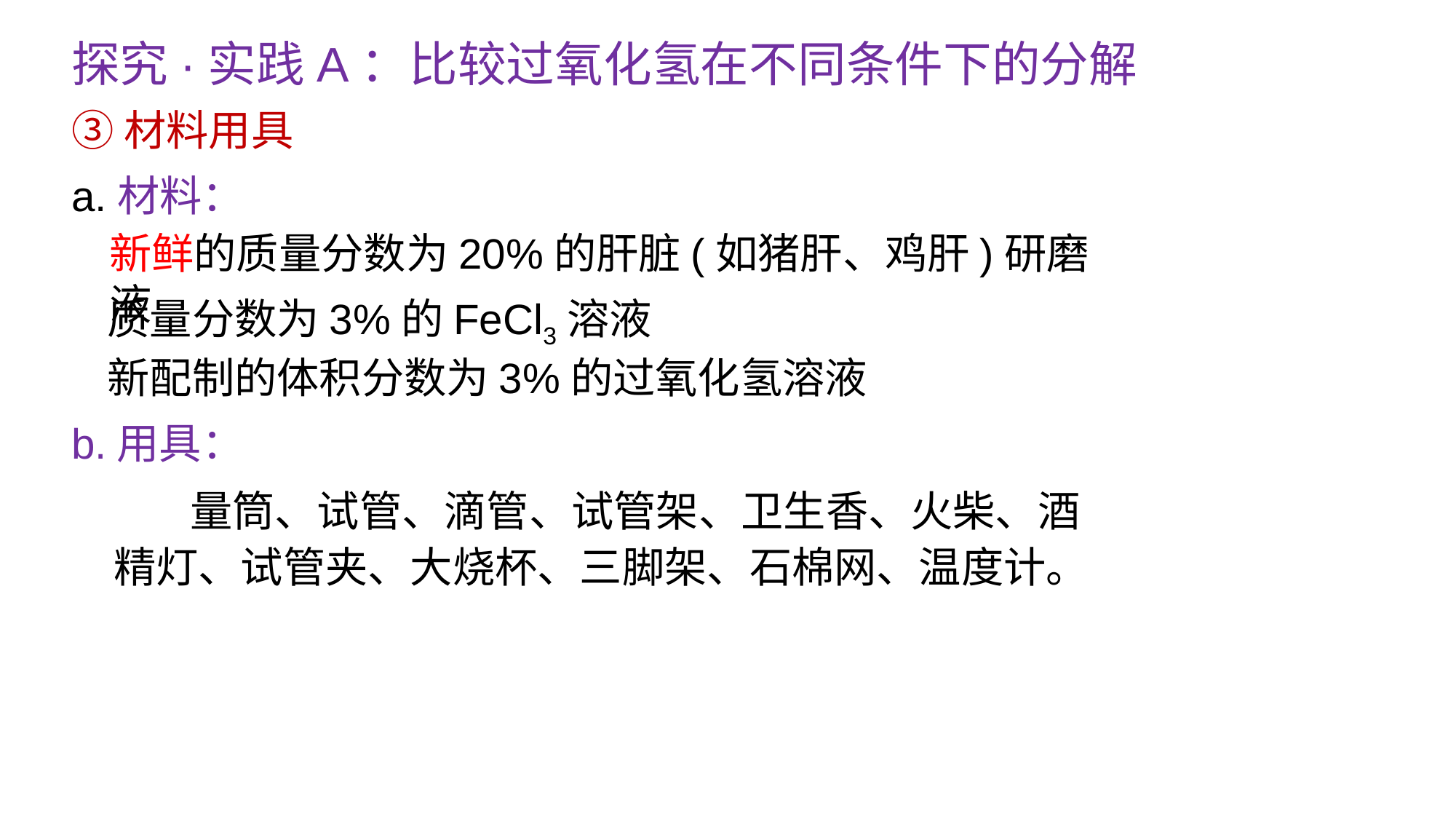

探究·实践A：比较过氧化氢在不同条件下的分解
③材料用具
a.材料：
新鲜的质量分数为20%的肝脏(如猪肝、鸡肝)研磨液
质量分数为3%的FeCl3溶液
新配制的体积分数为3%的过氧化氢溶液
b.用具：
       量筒、试管、滴管、试管架、卫生香、火柴、酒精灯、试管夹、大烧杯、三脚架、石棉网、温度计。